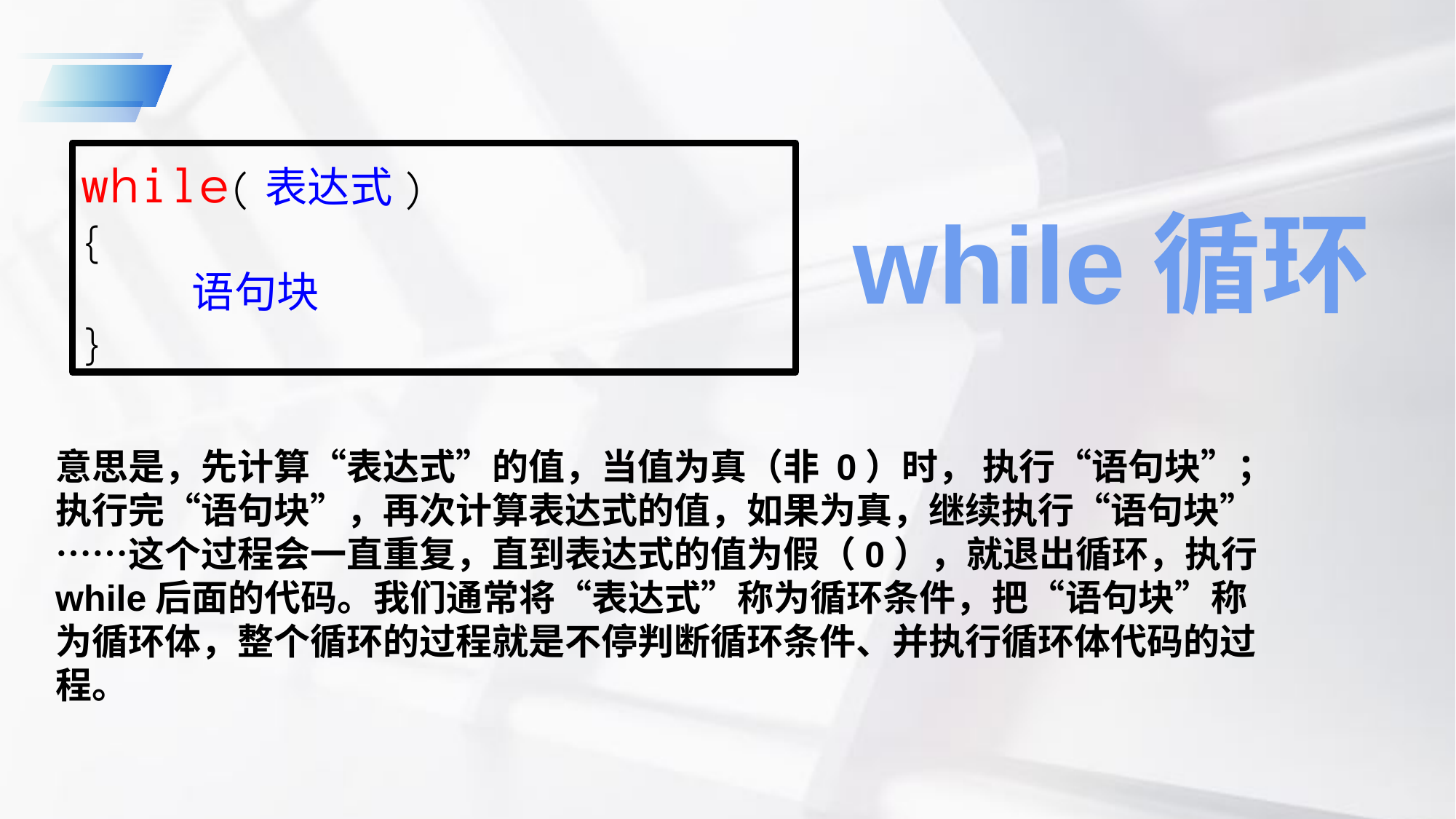

while(表达式)
{
	语句块
}
while循环

意思是，先计算“表达式”的值，当值为真（非 0）时， 执行“语句块”；执行完“语句块”，再次计算表达式的值，如果为真，继续执行“语句块”……这个过程会一直重复，直到表达式的值为假（0），就退出循环，执行 while后面的代码。我们通常将“表达式”称为循环条件，把“语句块”称为循环体，整个循环的过程就是不停判断循环条件、并执行循环体代码的过程。